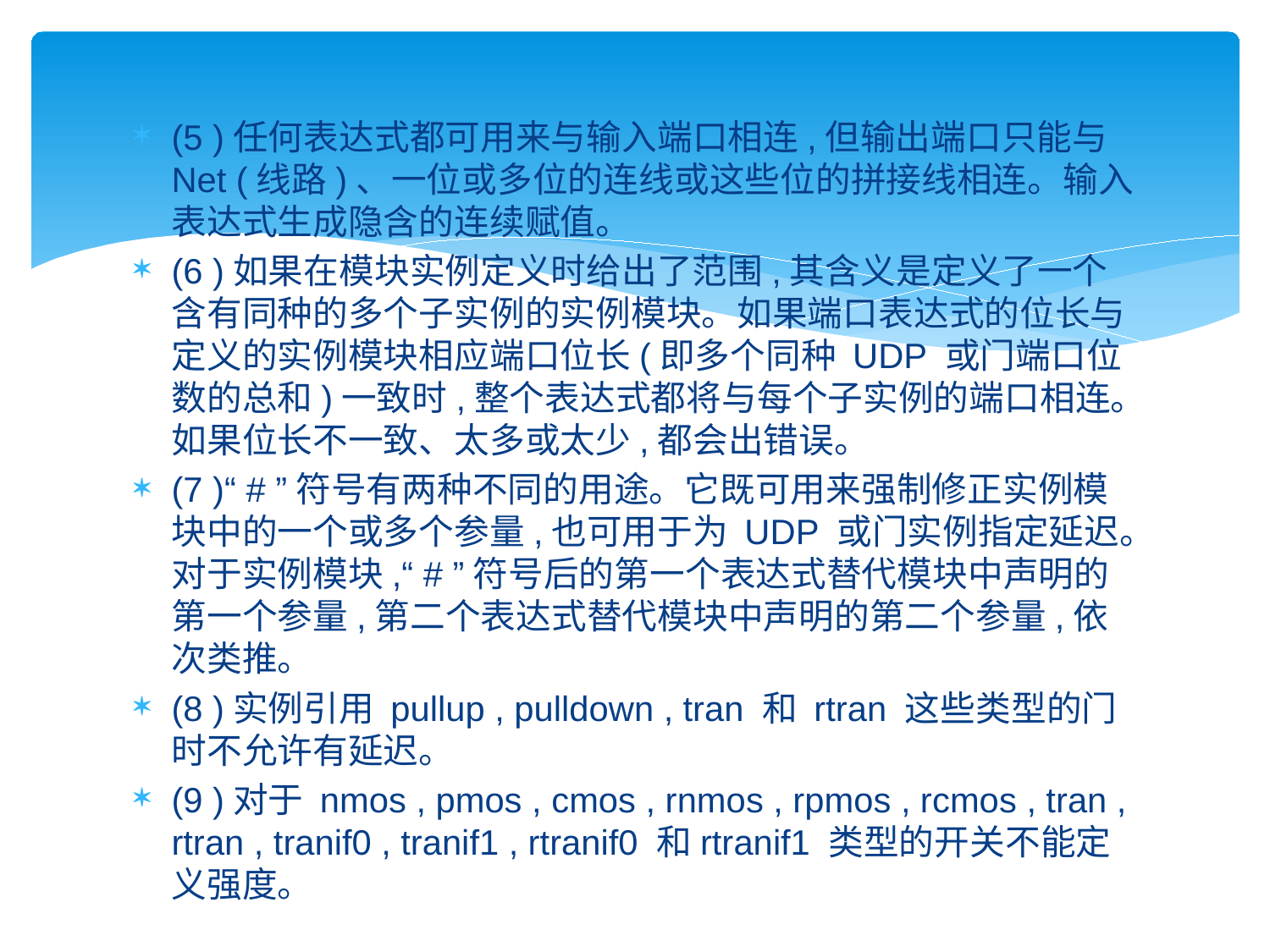

#
(5 )任何表达式都可用来与输入端口相连,但输出端口只能与 Net (线路)、一位或多位的连线或这些位的拼接线相连。输入表达式生成隐含的连续赋值。
(6 )如果在模块实例定义时给出了范围,其含义是定义了一个含有同种的多个子实例的实例模块。如果端口表达式的位长与定义的实例模块相应端口位长(即多个同种 UDP 或门端口位数的总和)一致时,整个表达式都将与每个子实例的端口相连。如果位长不一致、太多或太少,都会出错误。
(7 )“ # ”符号有两种不同的用途。它既可用来强制修正实例模块中的一个或多个参量,也可用于为 UDP 或门实例指定延迟。对于实例模块,“ # ”符号后的第一个表达式替代模块中声明的第一个参量,第二个表达式替代模块中声明的第二个参量,依次类推。
(8 )实例引用 pullup , pulldown , tran 和 rtran 这些类型的门时不允许有延迟。
(9 )对于 nmos , pmos , cmos , rnmos , rpmos , rcmos , tran , rtran , tranif0 , tranif1 , rtranif0 和rtranif1 类型的开关不能定义强度。